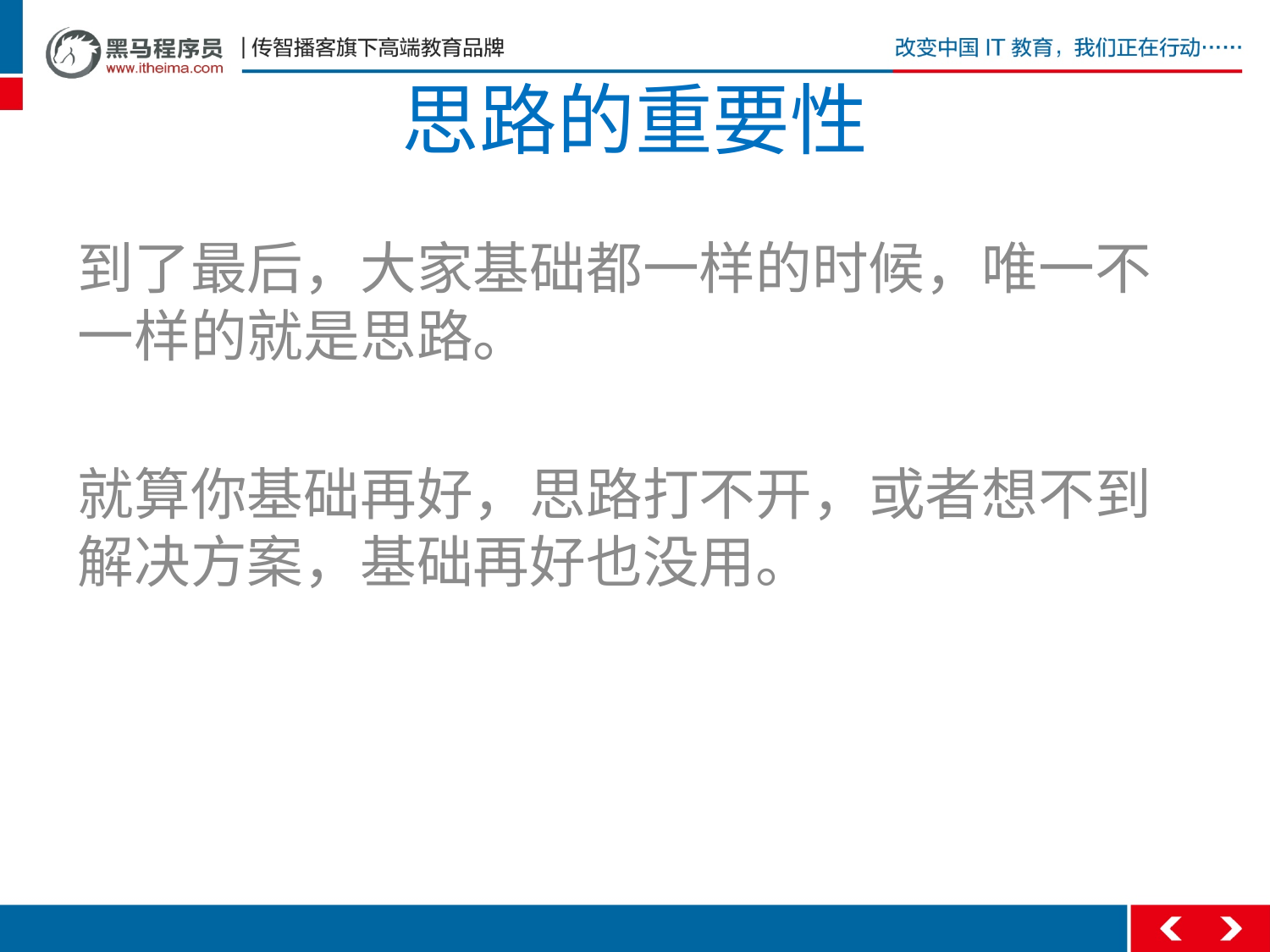

# 思路的重要性
到了最后，大家基础都一样的时候，唯一不一样的就是思路。

就算你基础再好，思路打不开，或者想不到解决方案，基础再好也没用。